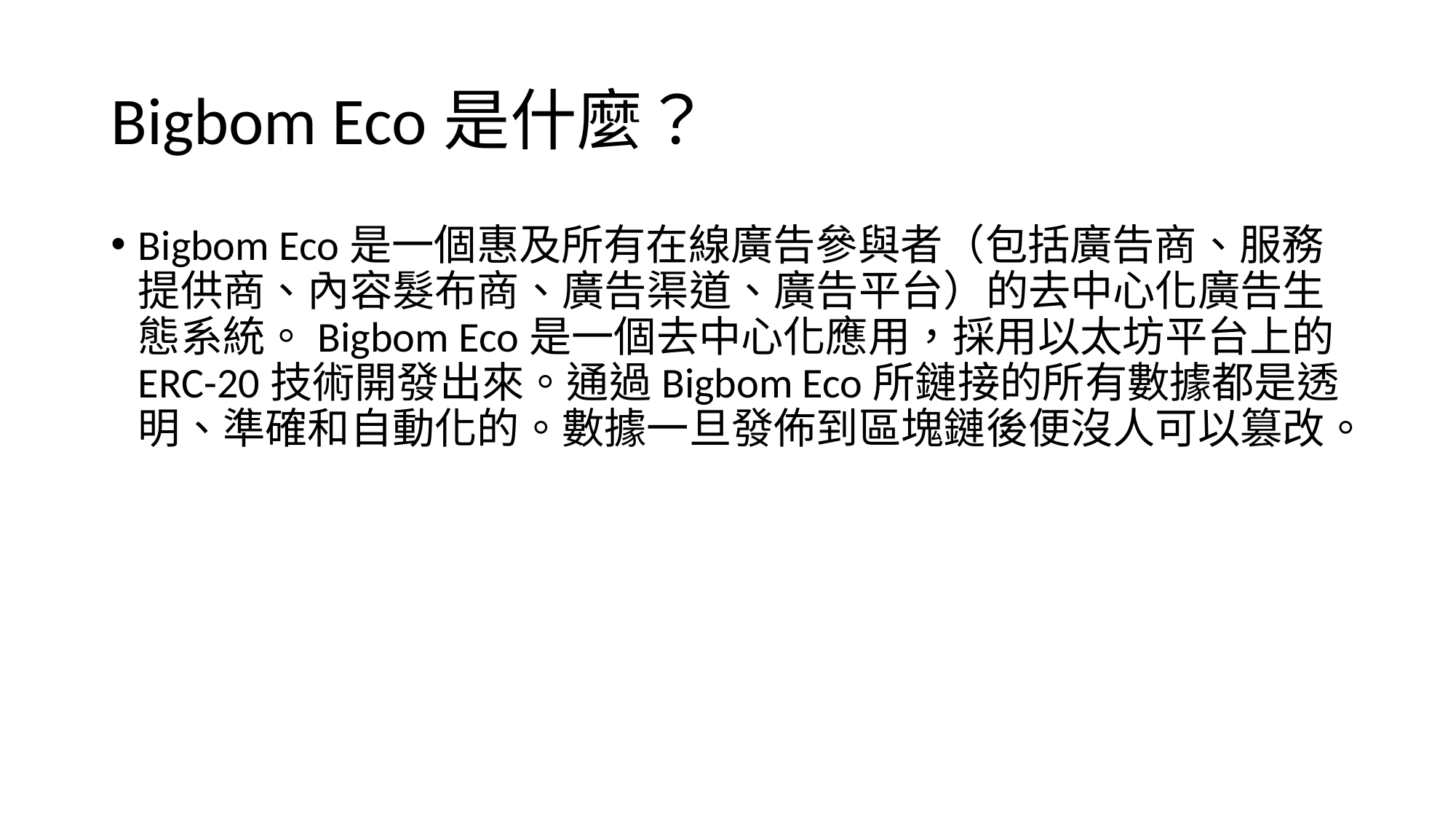

# Bigbom Eco是什麼？
Bigbom Eco是一個惠及所有在線廣告參與者（包括廣告商、服務提供商、內容髮布商、廣告渠道、廣告平台）的去中心化廣告生態系統。Bigbom Eco是一個去中心化應用，採用以太坊平台上的ERC-20技術開發出來。通過Bigbom Eco所鏈接的所有數據都是透明、準確和自動化的。數據一旦發佈到區塊鏈後便沒人可以篡改。